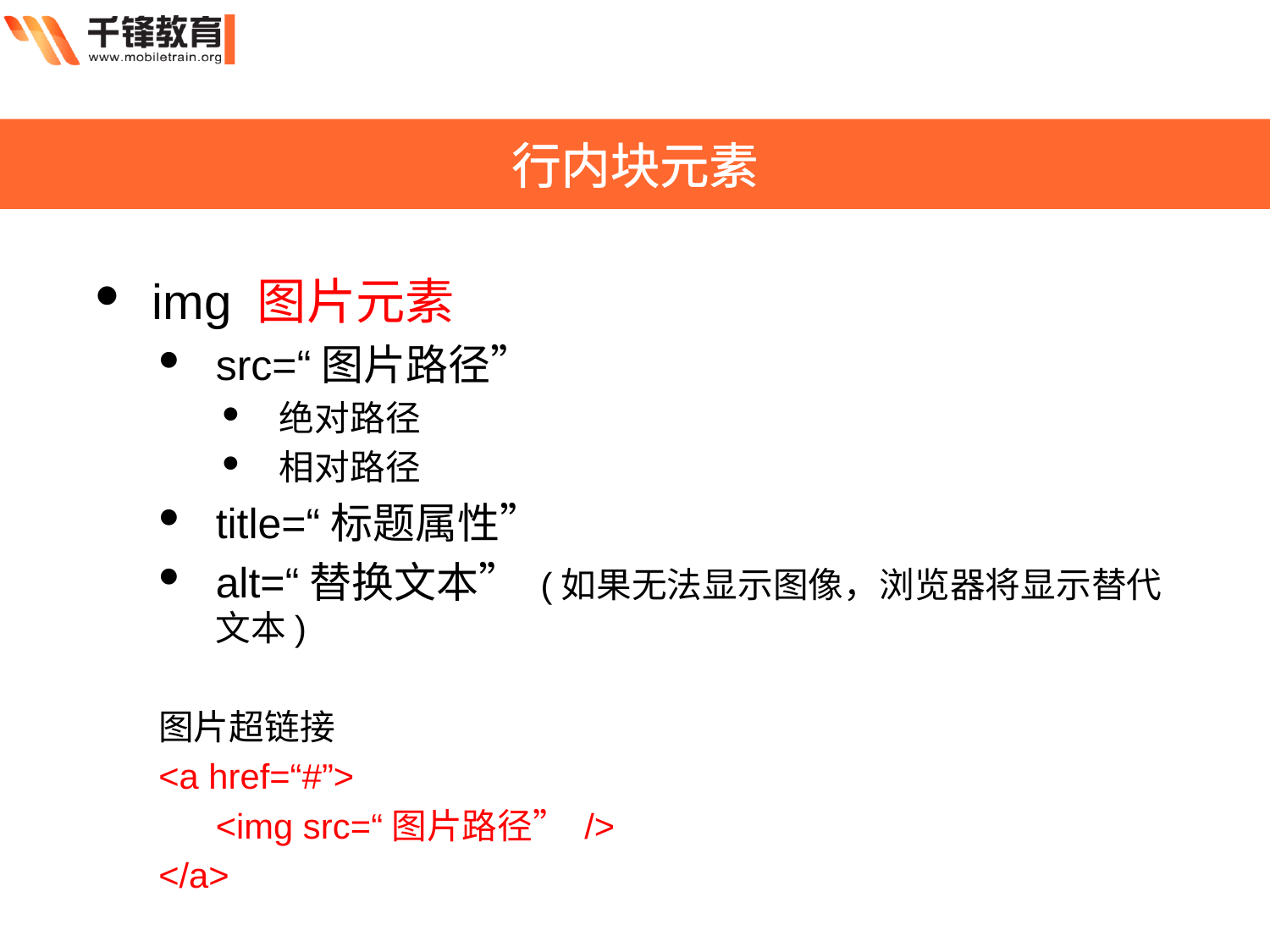

行内块元素
img 图片元素
src=“图片路径”
绝对路径
相对路径
title=“标题属性”
alt=“替换文本” (如果无法显示图像，浏览器将显示替代文本)

图片超链接
<a href=“#”>
	<img src=“图片路径” />
</a>